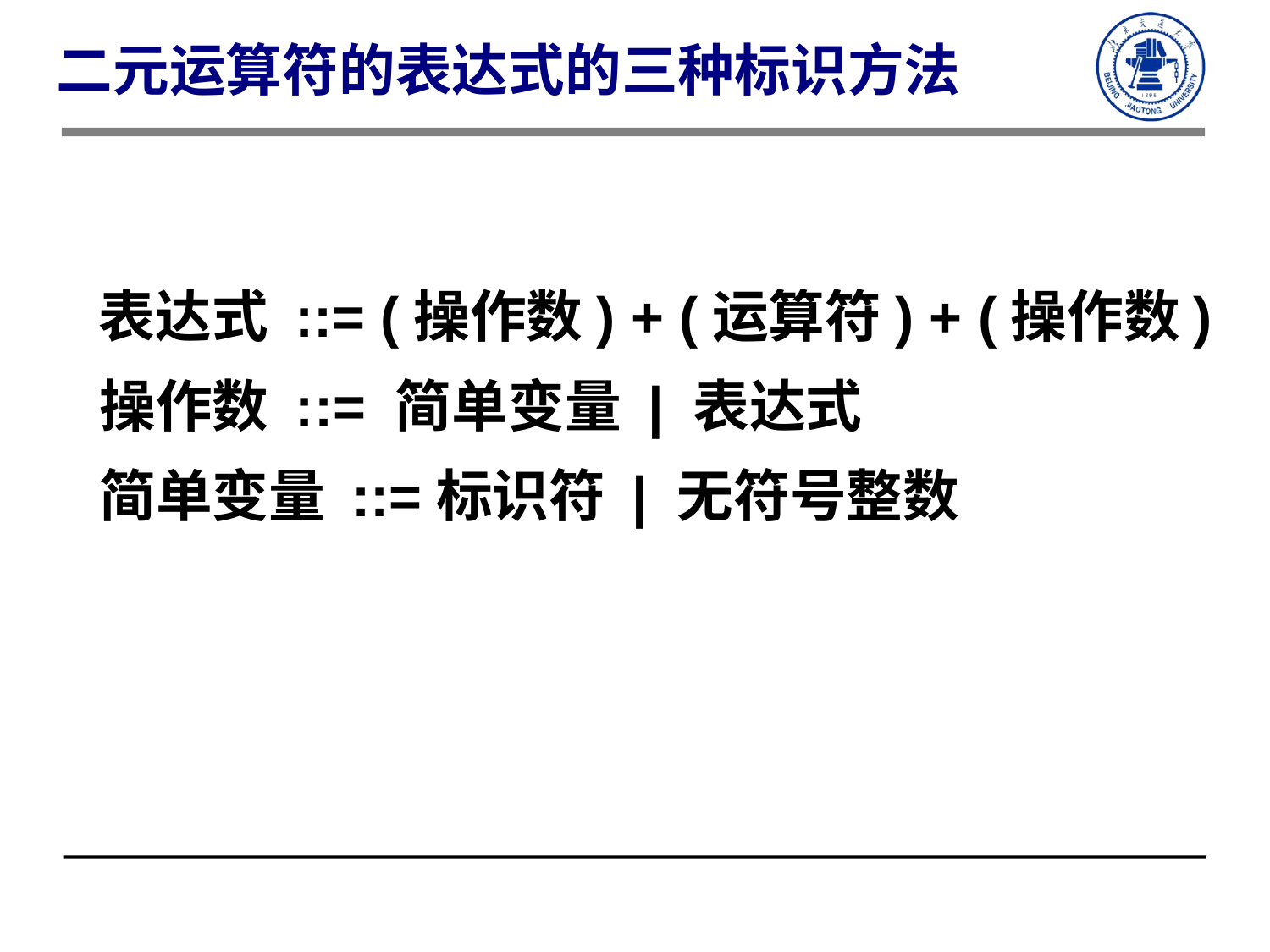

二元运算符的表达式的三种标识方法
   表达式 ::= (操作数) + (运算符) + (操作数)
   操作数 ::= 简单变量 | 表达式
   简单变量 ::=标识符 | 无符号整数